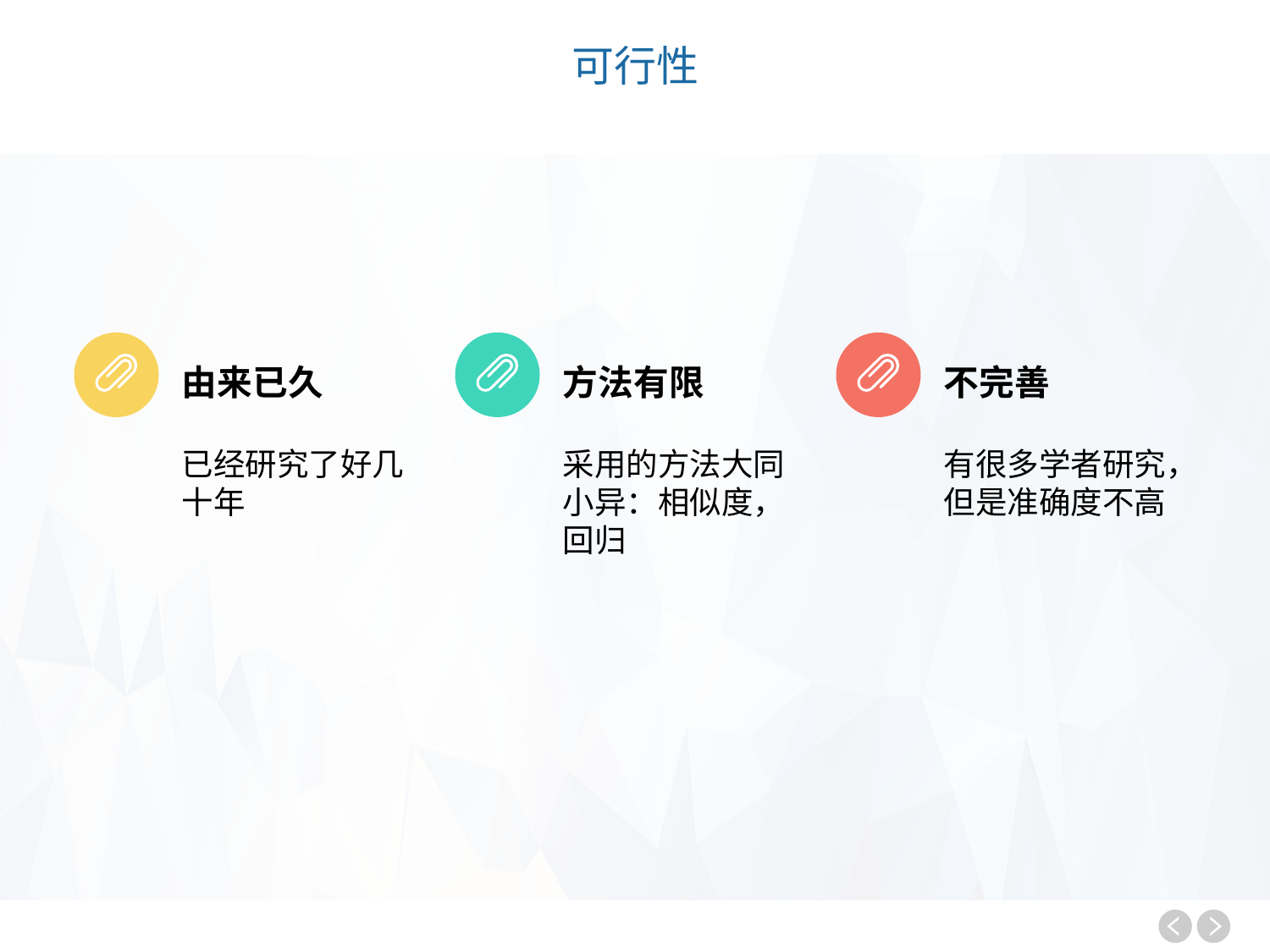

可行性

由来已久

已经研究了好几十年
方法有限

采用的方法大同小异：相似度，回归
不完善

有很多学者研究，但是准确度不高